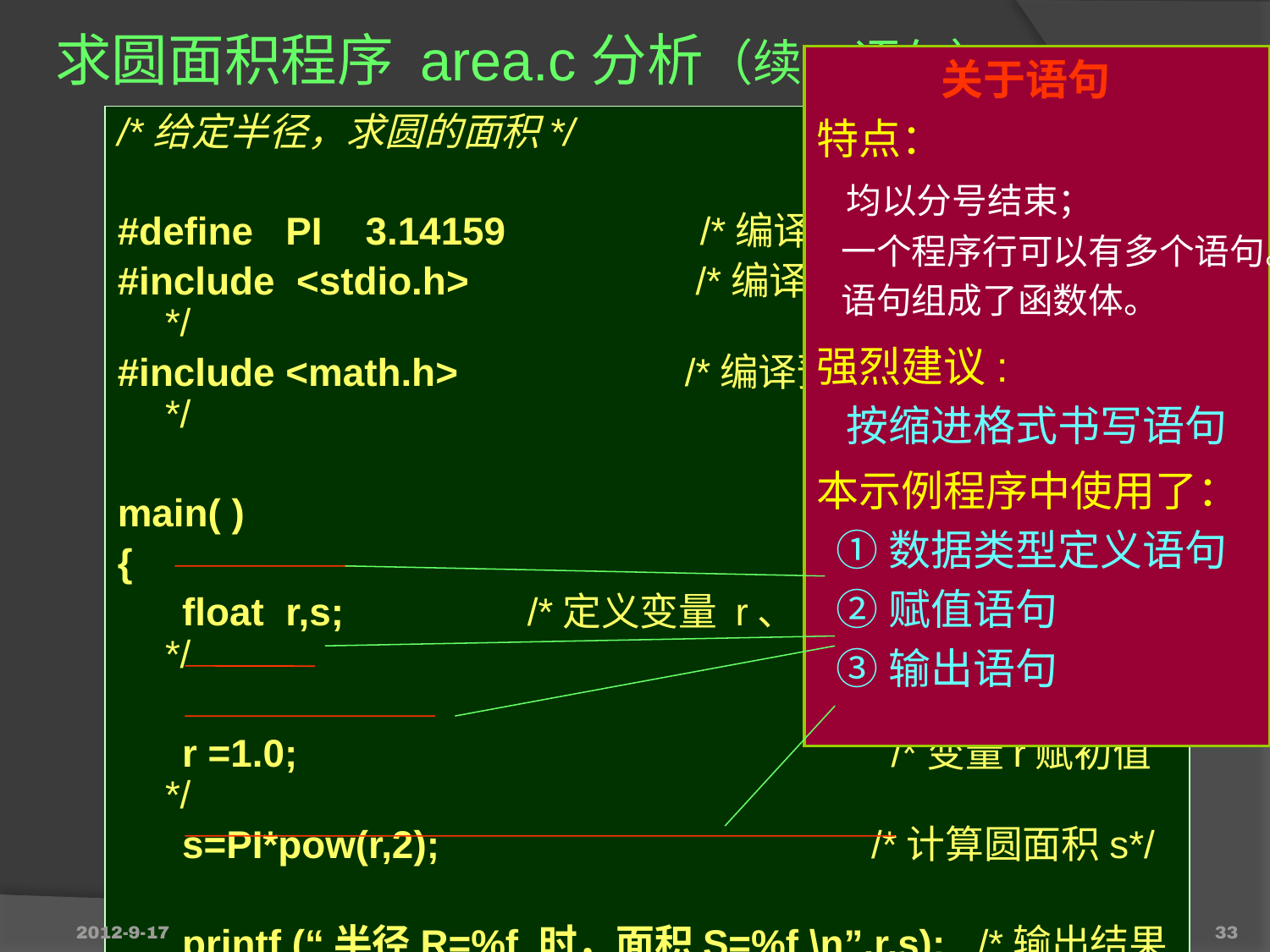

求圆面积程序 area.c分析（续，语句）
            关于语句
特点：
  均以分号结束；
  一个程序行可以有多个语句。
  语句组成了函数体。
强烈建议:
  按缩进格式书写语句。
本示例程序中使用了：
  ①数据类型定义语句
  ②赋值语句
  ③输出语句
/*给定半径，求圆的面积*/

#define   PI    3.14159                  /*编译预处理——宏替换*/
#include  <stdio.h>                     /*编译预处理——文件包含*/
#include <math.h>                     /*编译预处理——文件包含*/

main( )                                                                    /*主函数*/
{
      float  r,s;                 /*定义变量 r、s类型为单精度实型*/

      r =1.0;                                                       /*变量r赋初值*/
      s=PI*pow(r,2);                                        /*计算圆面积s*/

      printf (“半径R=%f 时，面积S=%f \n”,r,s);   /*输出结果*/
}

2012-9-17
33